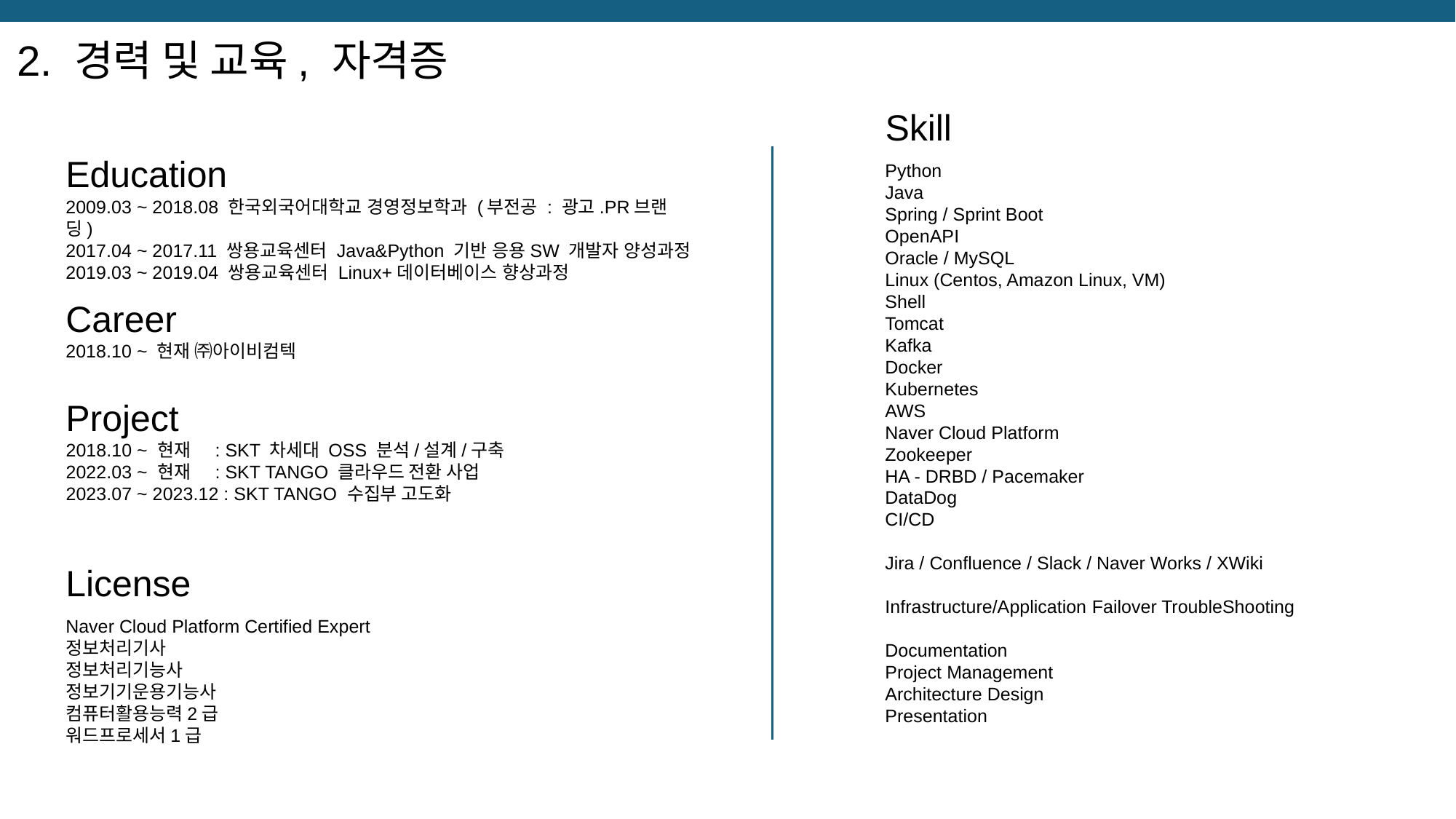

2. 경력 및 교육, 자격증
Skill
Education
Python
Java
Spring / Sprint Boot
OpenAPI
Oracle / MySQL
Linux (Centos, Amazon Linux, VM)
Shell
Tomcat
Kafka
Docker
Kubernetes
AWS
Naver Cloud Platform
Zookeeper
HA - DRBD / Pacemaker
DataDog
CI/CD

Jira / Confluence / Slack / Naver Works / XWiki

Infrastructure/Application Failover TroubleShooting

Documentation
Project Management
Architecture Design
Presentation
2009.03 ~ 2018.08 한국외국어대학교 경영정보학과 (부전공 : 광고.PR브랜딩)
2017.04 ~ 2017.11 쌍용교육센터 Java&Python 기반 응용SW 개발자 양성과정
2019.03 ~ 2019.04 쌍용교육센터 Linux+데이터베이스 향상과정
Career
2018.10 ~ 현재 ㈜아이비컴텍
Project
2018.10 ~ 현재     : SKT 차세대 OSS 분석/설계/구축
2022.03 ~ 현재     : SKT TANGO 클라우드 전환 사업
2023.07 ~ 2023.12 : SKT TANGO 수집부 고도화
License
Naver Cloud Platform Certified Expert
정보처리기사
정보처리기능사
정보기기운용기능사
컴퓨터활용능력2급
워드프로세서1급